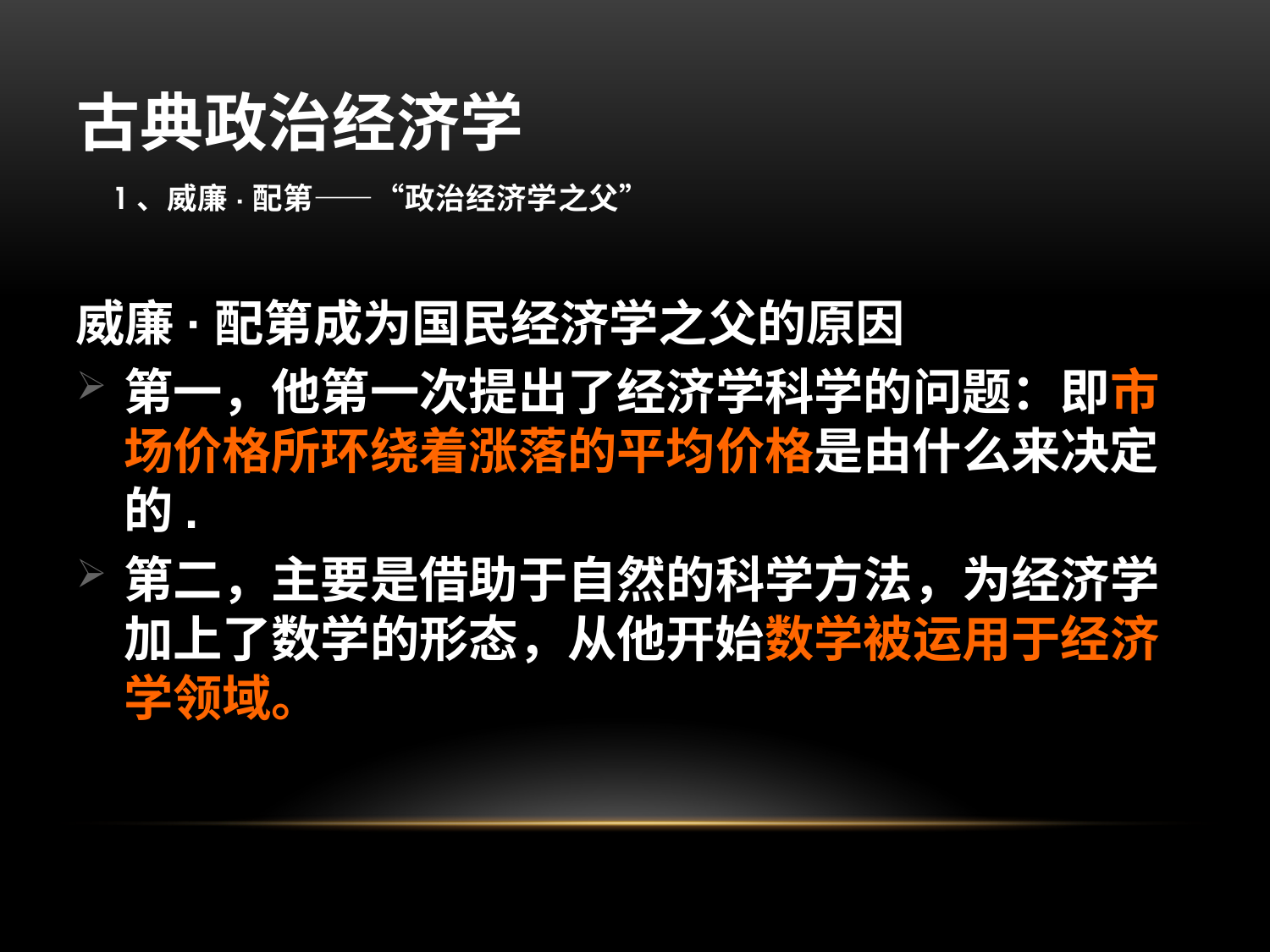

古典政治经济学
    1、威廉·配第——“政治经济学之父”
威廉·配第成为国民经济学之父的原因
第一，他第一次提出了经济学科学的问题：即市场价格所环绕着涨落的平均价格是由什么来决定的.
第二，主要是借助于自然的科学方法，为经济学加上了数学的形态，从他开始数学被运用于经济学领域。